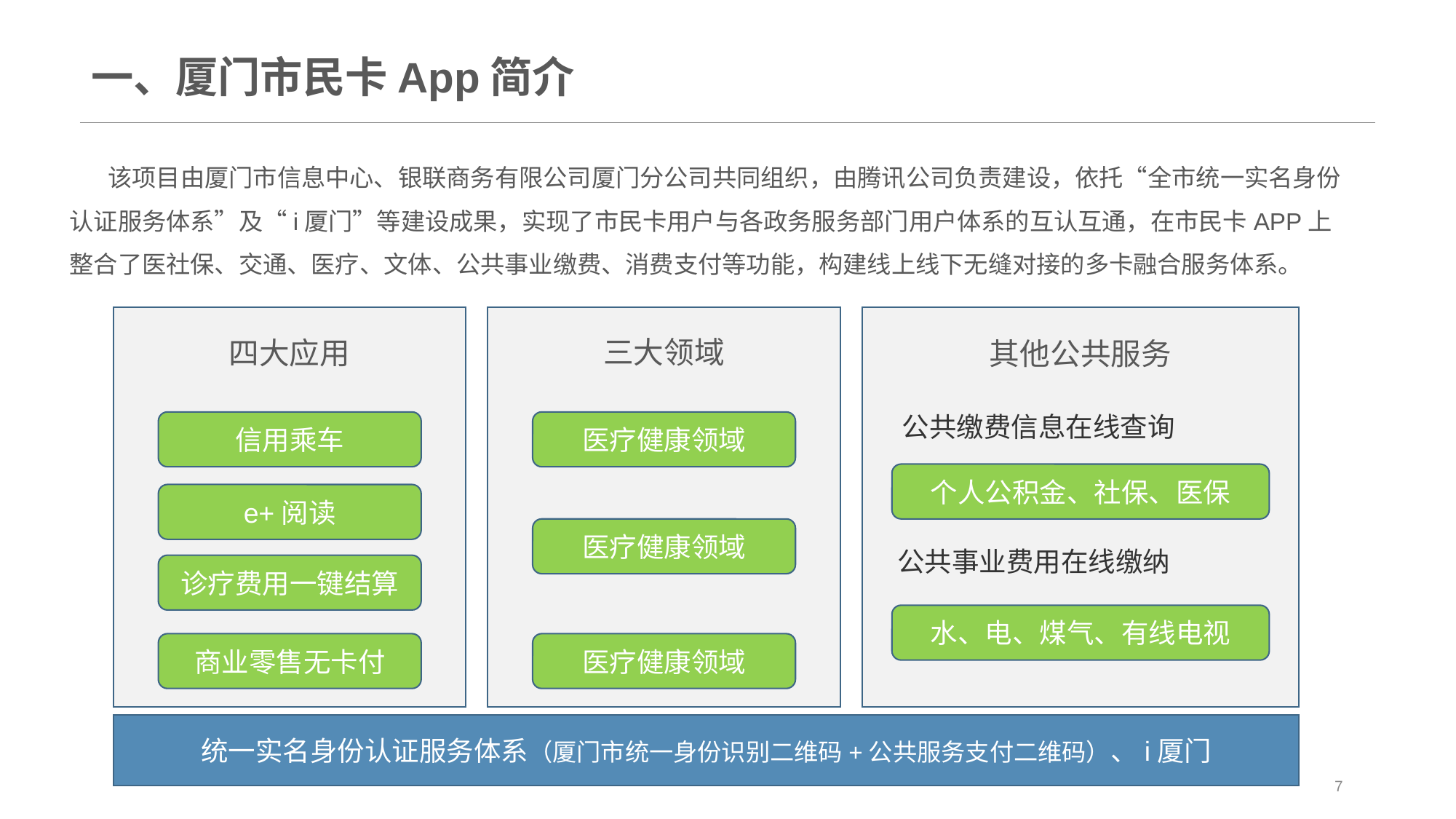

# 一、厦门市民卡App简介
      该项目由厦门市信息中心、银联商务有限公司厦门分公司共同组织，由腾讯公司负责建设，依托“全市统一实名身份认证服务体系”及“i厦门”等建设成果，实现了市民卡用户与各政务服务部门用户体系的互认互通，在市民卡APP上整合了医社保、交通、医疗、文体、公共事业缴费、消费支付等功能，构建线上线下无缝对接的多卡融合服务体系。

其他公共服务
三大领域
四大应用
公共缴费信息在线查询
信用乘车
医疗健康领域
个人公积金、社保、医保
e+阅读
医疗健康领域
公共事业费用在线缴纳
诊疗费用一键结算
水、电、煤气、有线电视
商业零售无卡付
医疗健康领域
统一实名身份认证服务体系（厦门市统一身份识别二维码+公共服务支付二维码）、i厦门
7